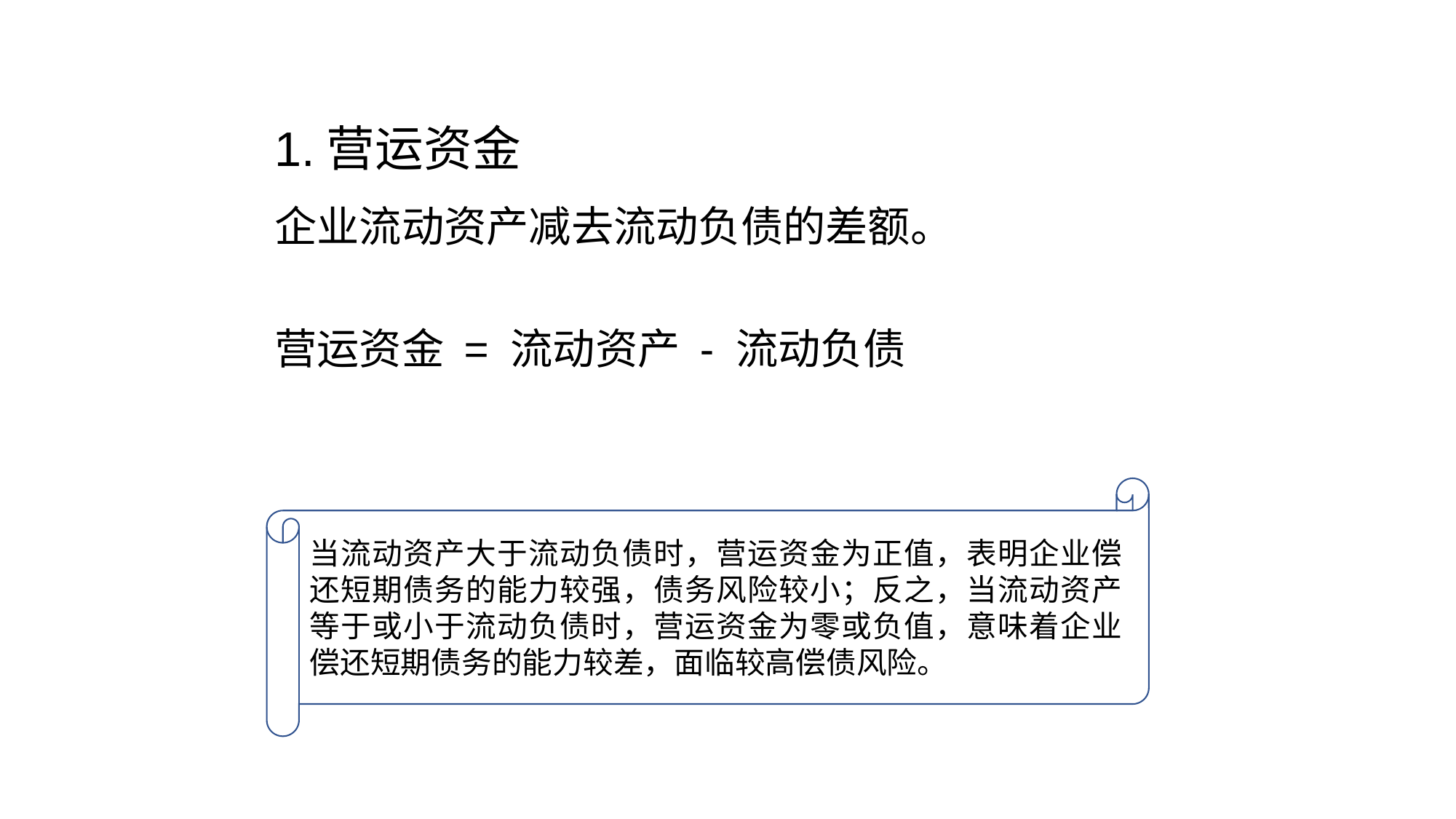

# 1.营运资金
企业流动资产减去流动负债的差额。

营运资金 = 流动资产 - 流动负债

当流动资产大于流动负债时，营运资金为正值，表明企业偿还短期债务的能力较强，债务风险较小；反之，当流动资产等于或小于流动负债时，营运资金为零或负值，意味着企业偿还短期债务的能力较差，面临较高偿债风险。